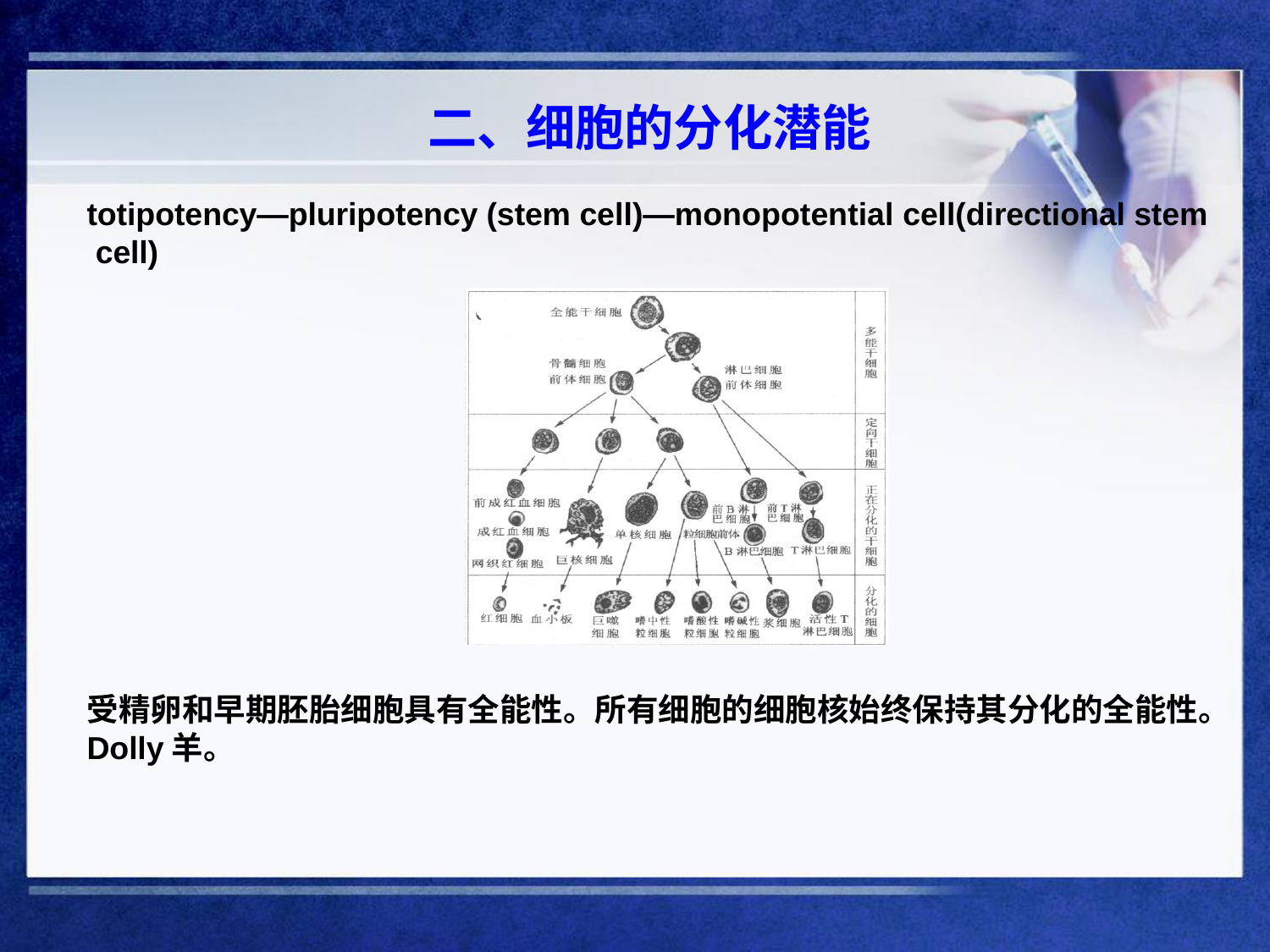

# 二、细胞的分化潜能
totipotency—pluripotency (stem cell)—monopotential cell(directional stem  cell)

受精卵和早期胚胎细胞具有全能性。所有细胞的细胞核始终保持其分化的全能性。
Dolly羊。